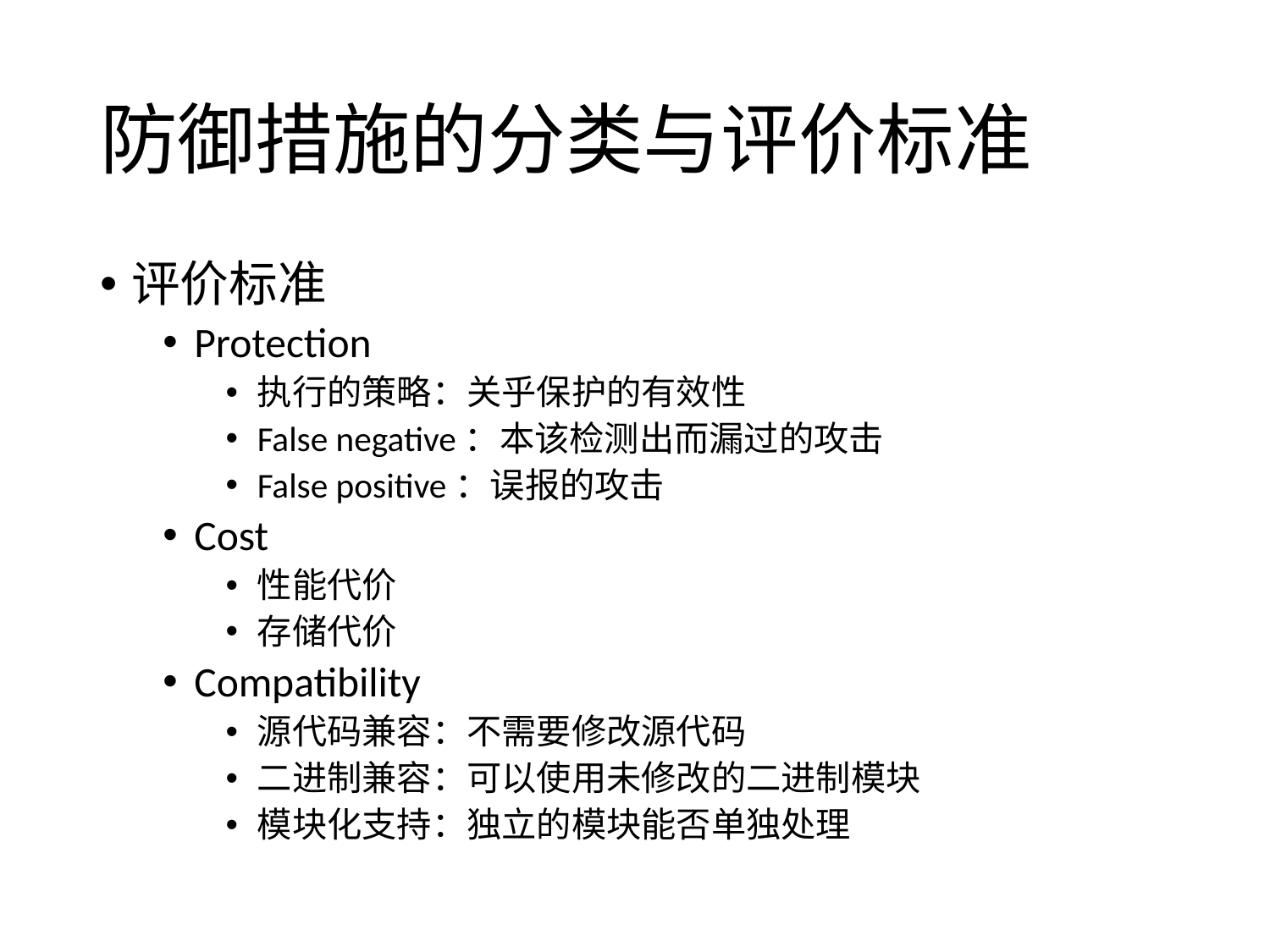

# 防御措施的分类与评价标准
评价标准
Protection
执行的策略：关乎保护的有效性
False negative：本该检测出而漏过的攻击
False positive：误报的攻击
Cost
性能代价
存储代价
Compatibility
源代码兼容：不需要修改源代码
二进制兼容：可以使用未修改的二进制模块
模块化支持：独立的模块能否单独处理